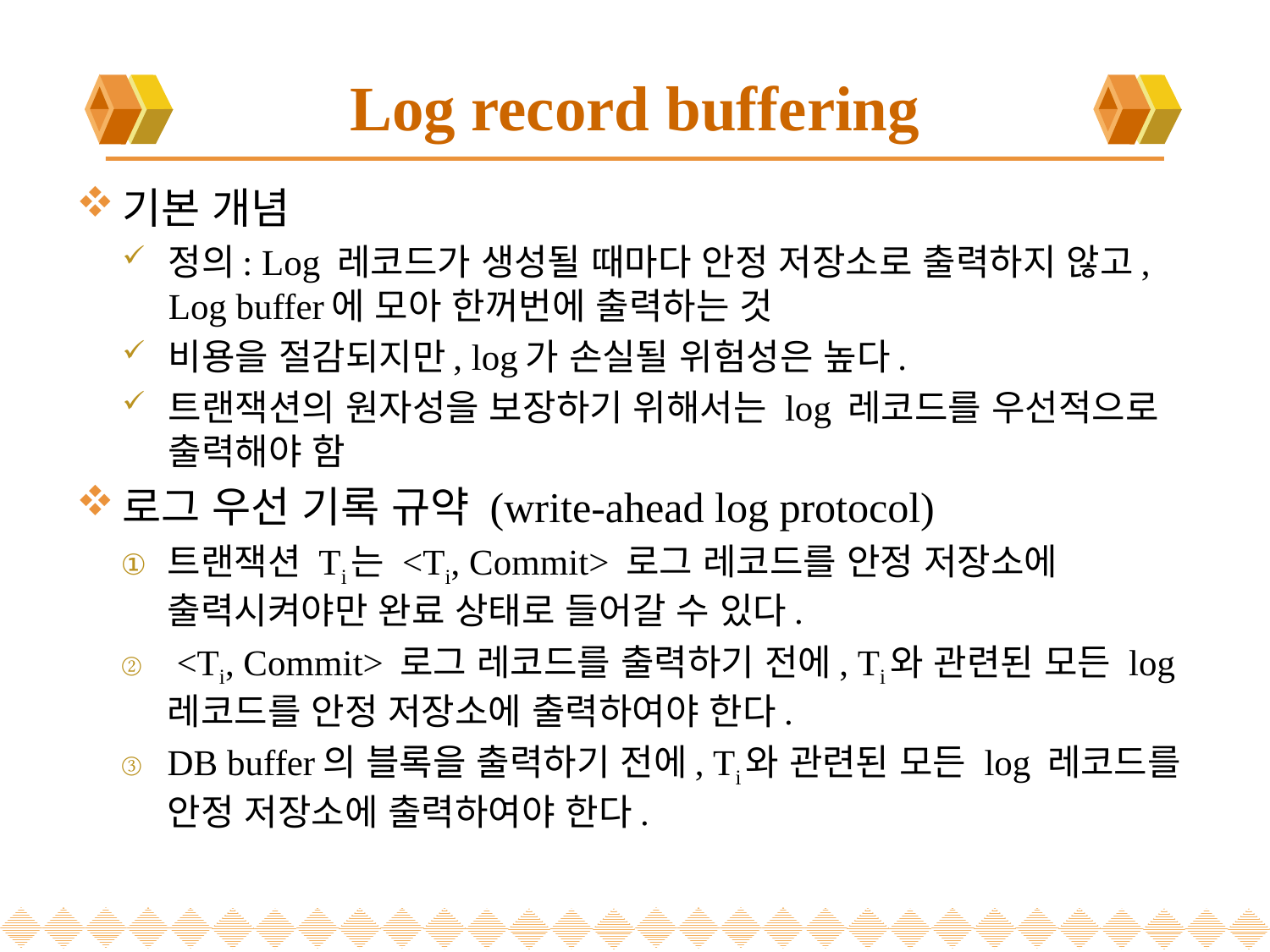

# Log record buffering
기본 개념
정의: Log 레코드가 생성될 때마다 안정 저장소로 출력하지 않고, Log buffer에 모아 한꺼번에 출력하는 것
비용을 절감되지만, log가 손실될 위험성은 높다.
트랜잭션의 원자성을 보장하기 위해서는 log 레코드를 우선적으로 출력해야 함
로그 우선 기록 규약 (write-ahead log protocol)
트랜잭션 Ti는 <Ti, Commit> 로그 레코드를 안정 저장소에 출력시켜야만 완료 상태로 들어갈 수 있다.
 <Ti, Commit> 로그 레코드를 출력하기 전에, Ti와 관련된 모든 log 레코드를 안정 저장소에 출력하여야 한다.
DB buffer의 블록을 출력하기 전에, Ti와 관련된 모든 log 레코드를 안정 저장소에 출력하여야 한다.